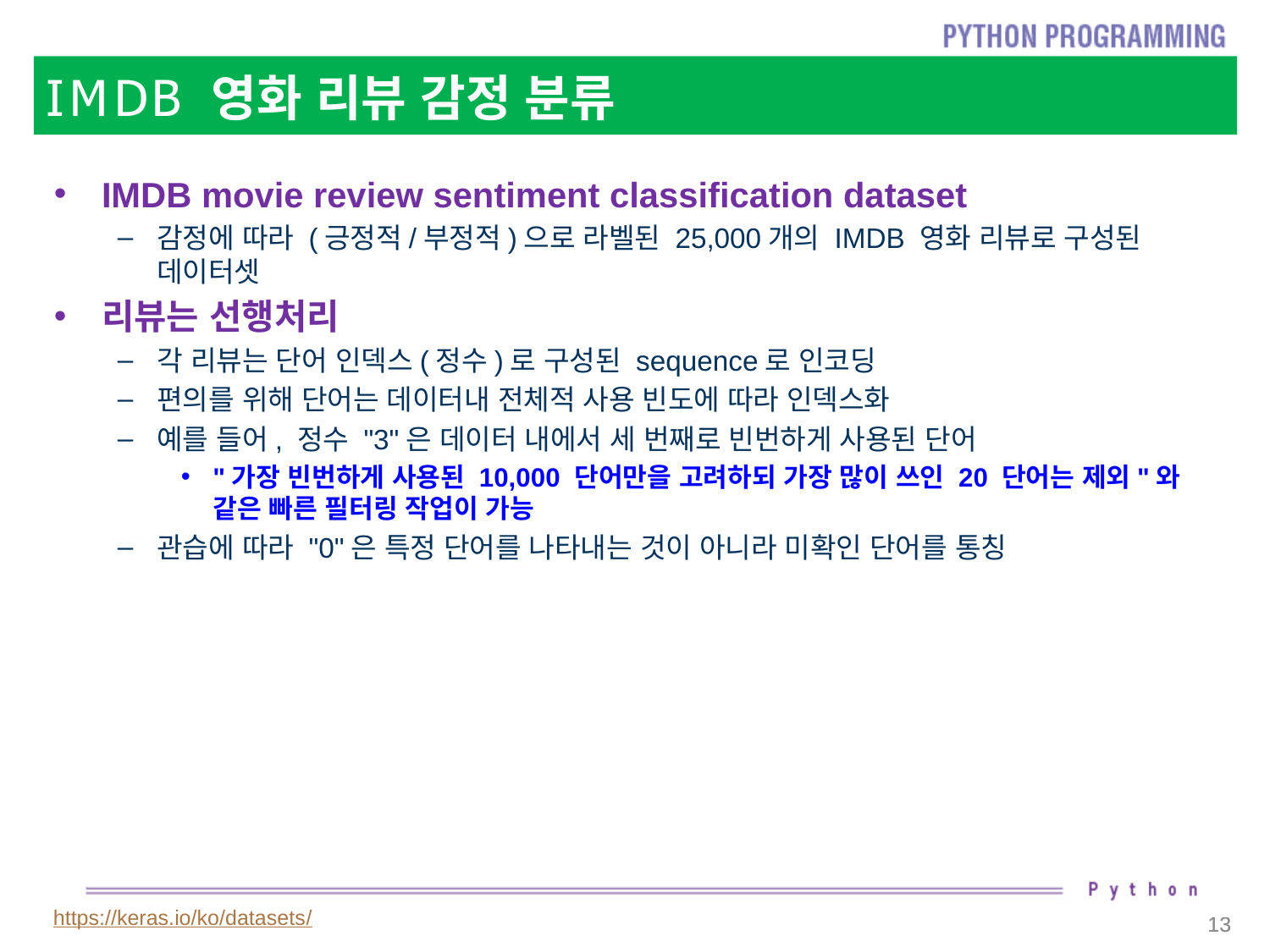

# IMDB 영화 리뷰 감정 분류
IMDB movie review sentiment classification dataset
감정에 따라 (긍정적/부정적)으로 라벨된 25,000개의 IMDB 영화 리뷰로 구성된 데이터셋
리뷰는 선행처리
각 리뷰는 단어 인덱스(정수)로 구성된 sequence로 인코딩
편의를 위해 단어는 데이터내 전체적 사용 빈도에 따라 인덱스화
예를 들어, 정수 "3"은 데이터 내에서 세 번째로 빈번하게 사용된 단어
"가장 빈번하게 사용된 10,000 단어만을 고려하되 가장 많이 쓰인 20 단어는 제외"와 같은 빠른 필터링 작업이 가능
관습에 따라 "0"은 특정 단어를 나타내는 것이 아니라 미확인 단어를 통칭
https://keras.io/ko/datasets/

13